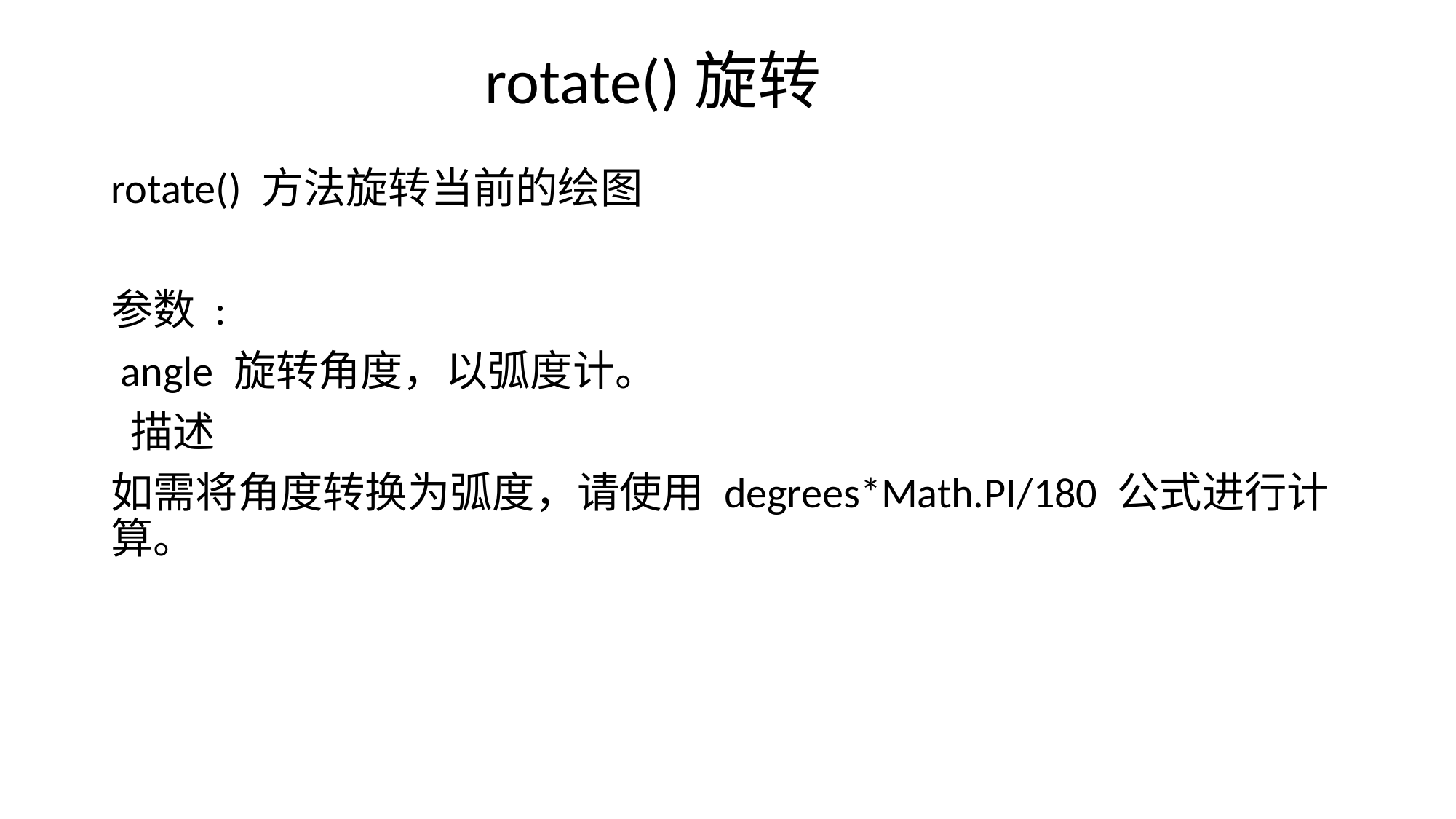

# rotate()旋转
rotate() 方法旋转当前的绘图

参数 :
 angle 旋转角度，以弧度计。
 描述
如需将角度转换为弧度，请使用 degrees*Math.PI/180 公式进行计算。